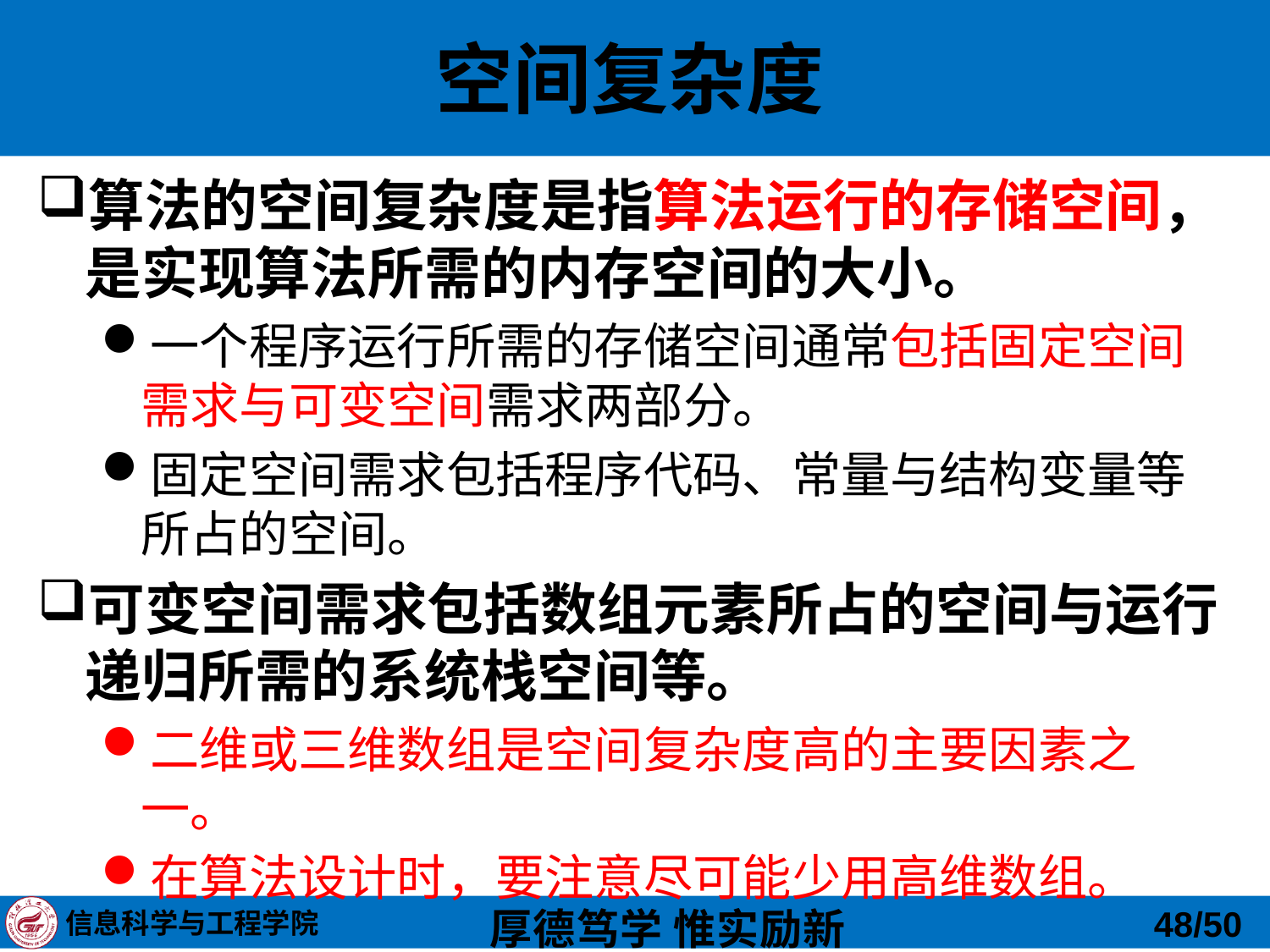

# 空间复杂度
算法的空间复杂度是指算法运行的存储空间，是实现算法所需的内存空间的大小。
一个程序运行所需的存储空间通常包括固定空间需求与可变空间需求两部分。
固定空间需求包括程序代码、常量与结构变量等所占的空间。
可变空间需求包括数组元素所占的空间与运行递归所需的系统栈空间等。
二维或三维数组是空间复杂度高的主要因素之一。
在算法设计时，要注意尽可能少用高维数组。

48/50